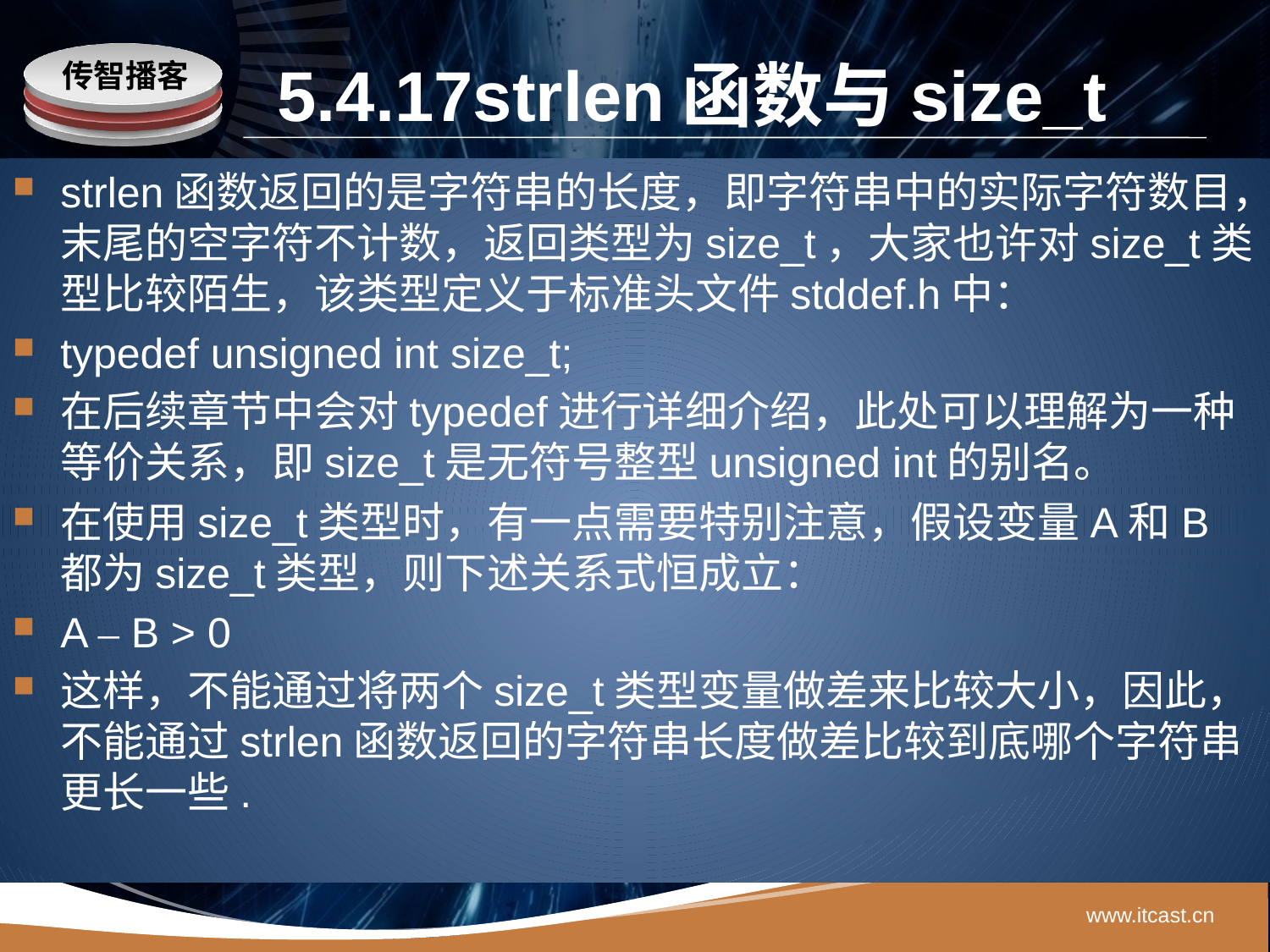

# 5.4.17strlen函数与size_t
strlen函数返回的是字符串的长度，即字符串中的实际字符数目，末尾的空字符不计数，返回类型为size_t，大家也许对size_t类型比较陌生，该类型定义于标准头文件stddef.h中：
typedef unsigned int size_t;
在后续章节中会对typedef进行详细介绍，此处可以理解为一种等价关系，即size_t是无符号整型unsigned int的别名。
在使用size_t类型时，有一点需要特别注意，假设变量A和B都为size_t类型，则下述关系式恒成立：
A – B > 0
这样，不能通过将两个size_t类型变量做差来比较大小，因此，不能通过strlen函数返回的字符串长度做差比较到底哪个字符串更长一些.
www.itcast.cn